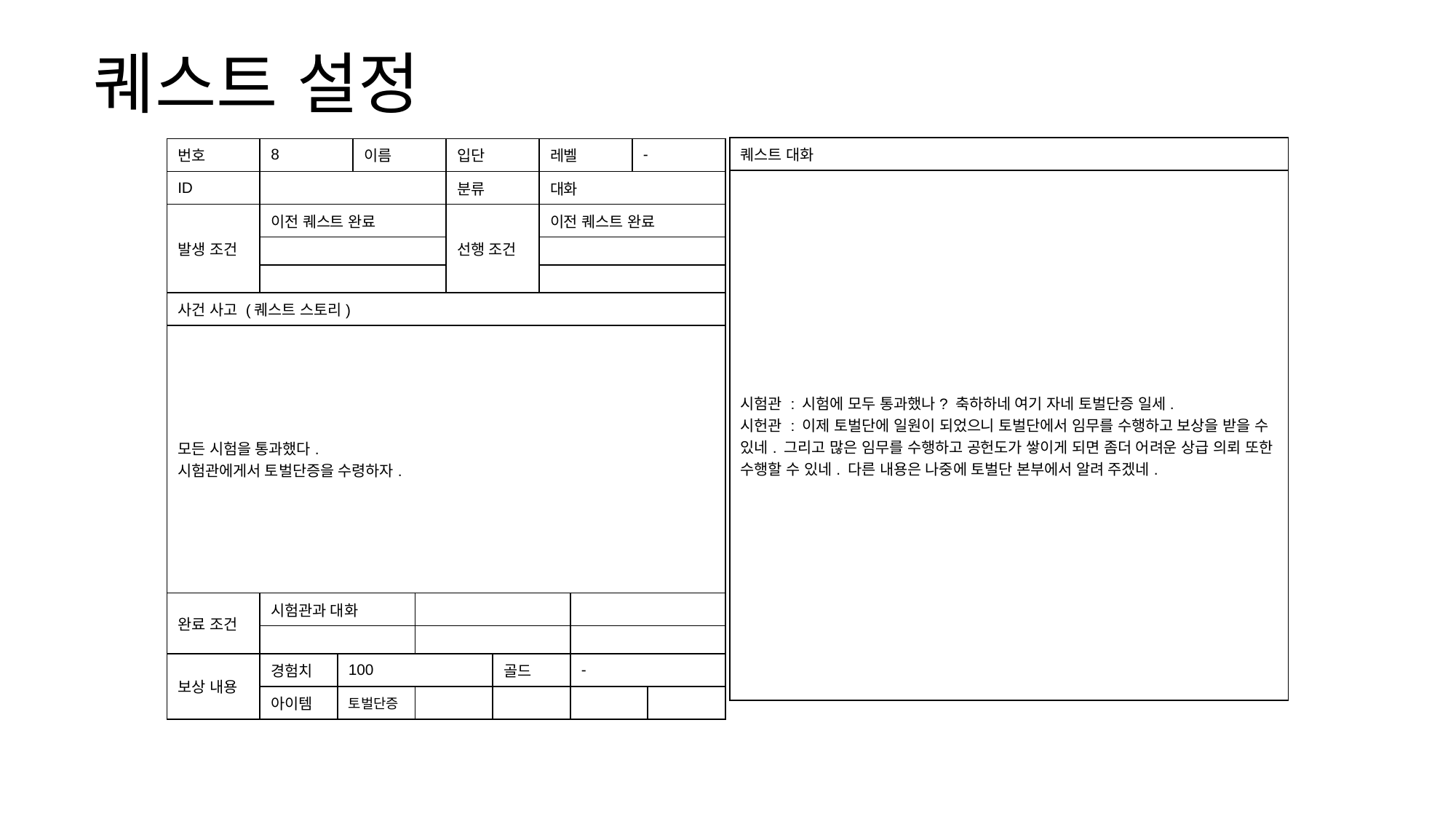

퀘스트 설정
| 퀘스트 대화 |
| --- |
| 시험관 : 시험에 모두 통과했나? 축하하네 여기 자네 토벌단증 일세. 시헌관 : 이제 토벌단에 일원이 되었으니 토벌단에서 임무를 수행하고 보상을 받을 수 있네. 그리고 많은 임무를 수행하고 공헌도가 쌓이게 되면 좀더 어려운 상급 의뢰 또한 수행할 수 있네. 다른 내용은 나중에 토벌단 본부에서 알려 주겠네. |
| 번호 | 8 |  | 이름 |  | 입단 |  | 레벨 |  | - |  |
| --- | --- | --- | --- | --- | --- | --- | --- | --- | --- | --- |
| ID |  |  |  |  | 분류 |  | 대화 |  |  |  |
| 발생 조건 | 이전 퀘스트 완료 |  |  |  | 선행 조건 |  | 이전 퀘스트 완료 |  |  |  |
|  |  |  |  |  |  |  |  |  |  |  |
|  |  |  |  |  |  |  |  |  |  |  |
| 사건 사고 (퀘스트 스토리) |  |  |  |  |  |  |  |  |  |  |
| 모든 시험을 통과했다. 시험관에게서 토벌단증을 수령하자. |  |  |  |  |  |  |  |  |  |  |
| 완료 조건 | 시험관과 대화 |  |  |  |  |  |  |  |  |  |
|  |  |  |  |  |  |  |  |  |  |  |
| 보상 내용 | 경험치 | 100 |  |  |  | 골드 |  | - |  |  |
|  | 아이템 | 토벌단증 |  |  |  |  |  |  |  |  |